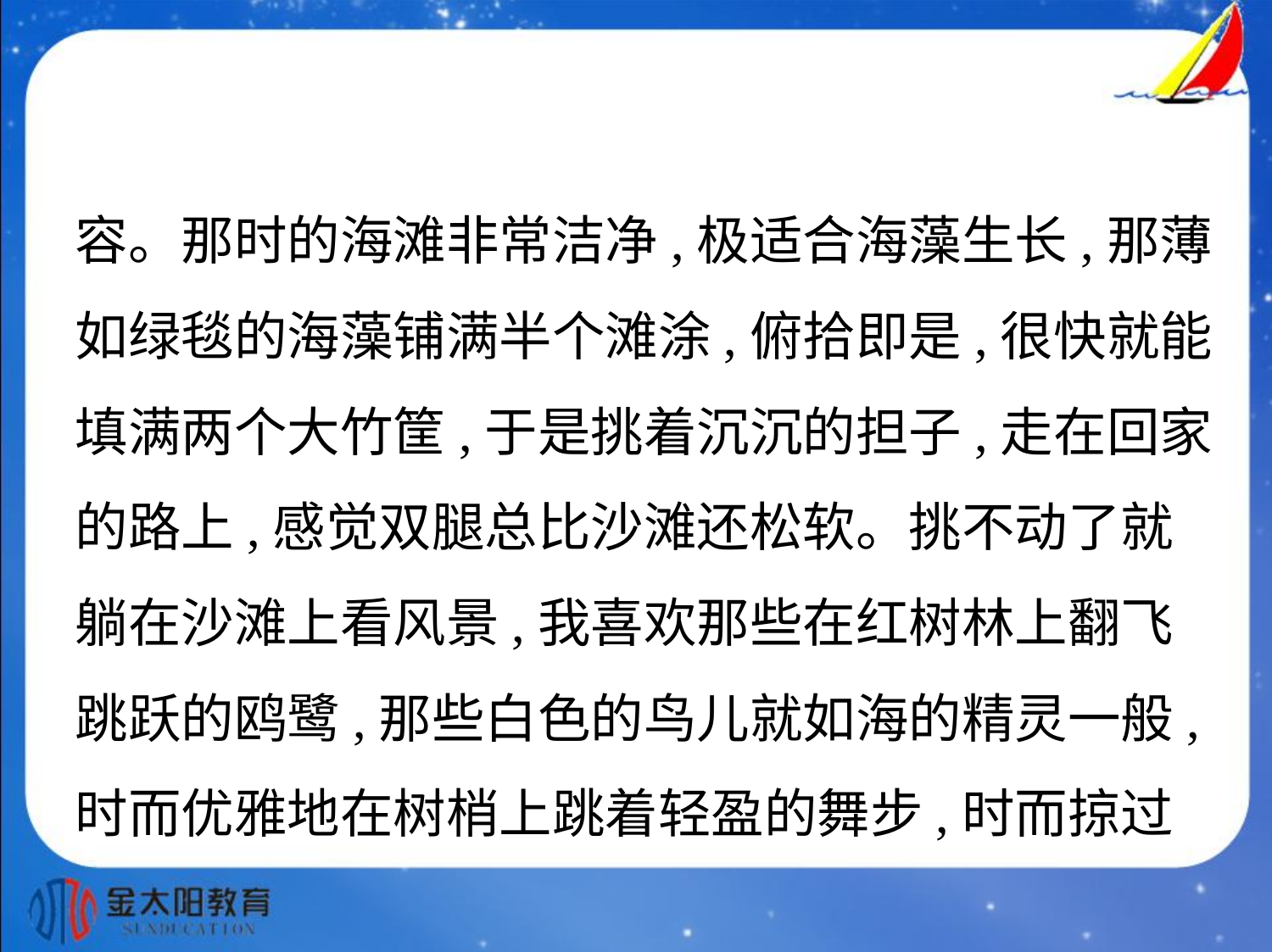

容。那时的海滩非常洁净,极适合海藻生长,那薄
如绿毯的海藻铺满半个滩涂,俯拾即是,很快就能
填满两个大竹筐,于是挑着沉沉的担子,走在回家
的路上,感觉双腿总比沙滩还松软。挑不动了就
躺在沙滩上看风景,我喜欢那些在红树林上翻飞
跳跃的鸥鹭,那些白色的鸟儿就如海的精灵一般,
时而优雅地在树梢上跳着轻盈的舞步,时而掠过